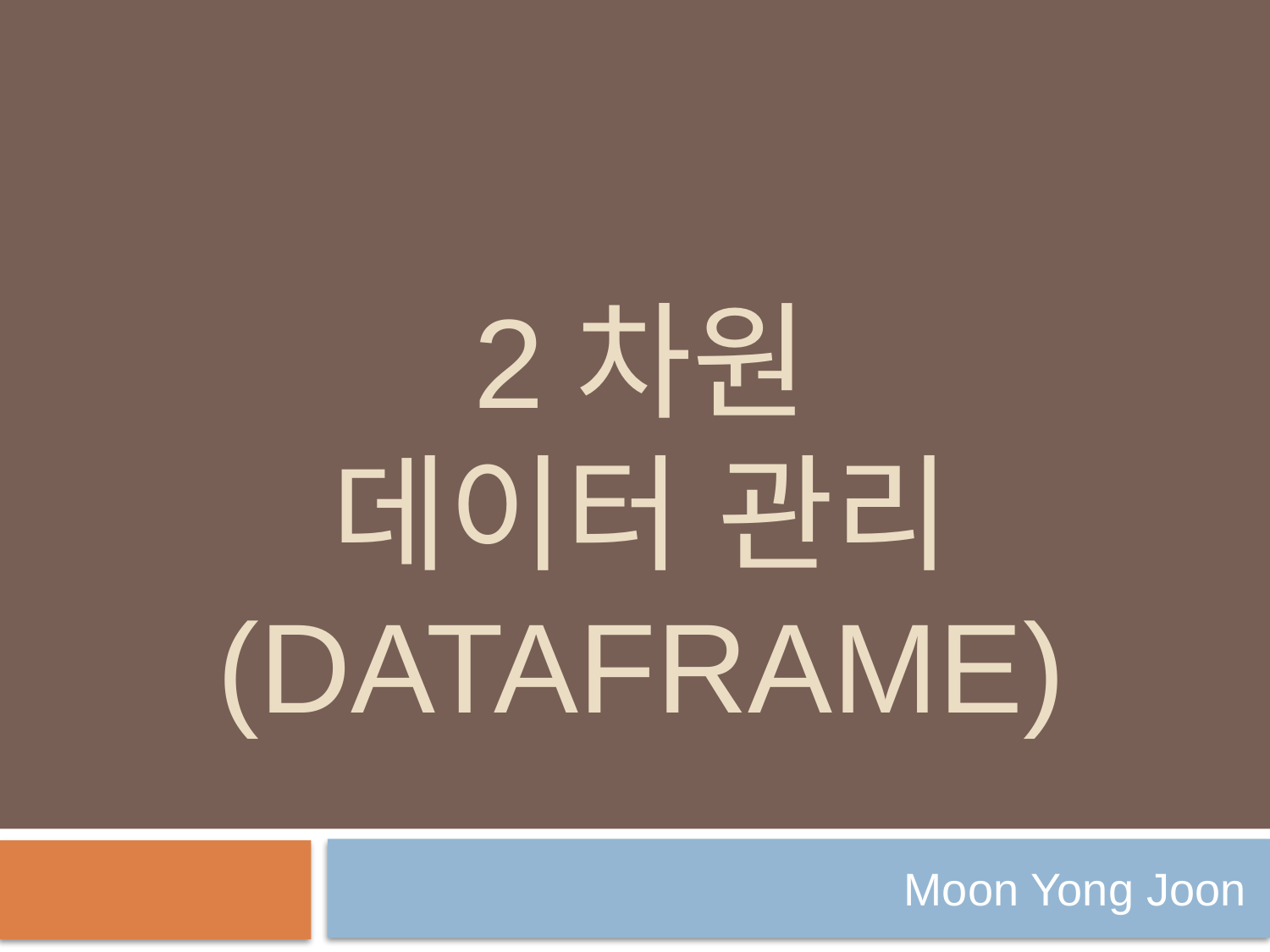

# 2차원 데이터 관리 (DataFrame)
Moon Yong Joon